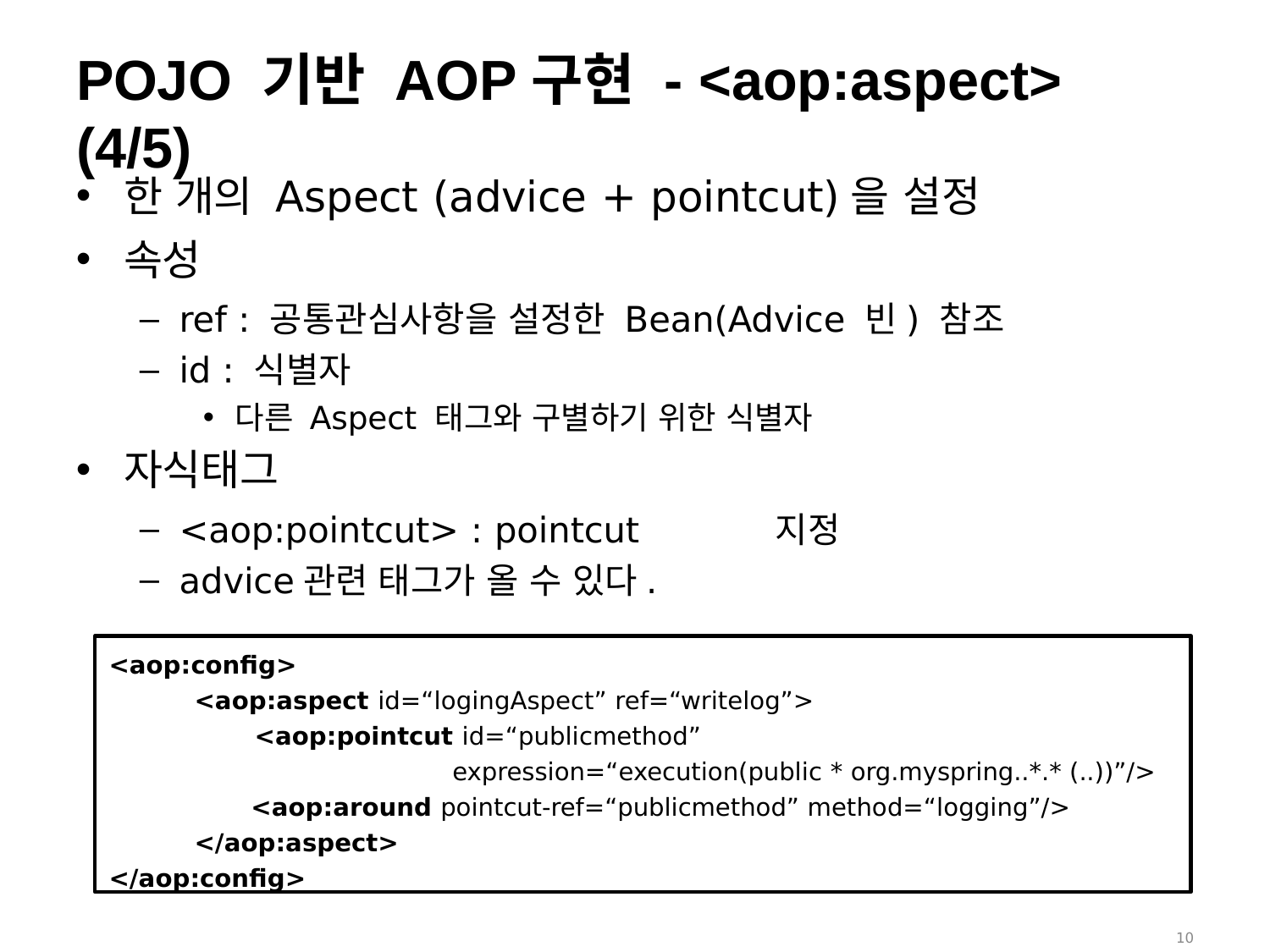

# POJO 기반 AOP구현 - <aop:aspect> (4/5)
한 개의 Aspect (advice + pointcut)을 설정
속성
ref : 공통관심사항을 설정한 Bean(Advice 빈) 참조
id : 식별자
다른 Aspect 태그와 구별하기 위한 식별자
자식태그
<aop:pointcut> : pointcut	지정
advice관련 태그가 올 수 있다.
<aop:config>
<aop:aspect id=“logingAspect” ref=“writelog”>
<aop:pointcut id=“publicmethod”
expression=“execution(public * org.myspring..*.* (..))”/>
<aop:around pointcut-ref=“publicmethod” method=“logging”/>
</aop:aspect>
</aop:config>
10